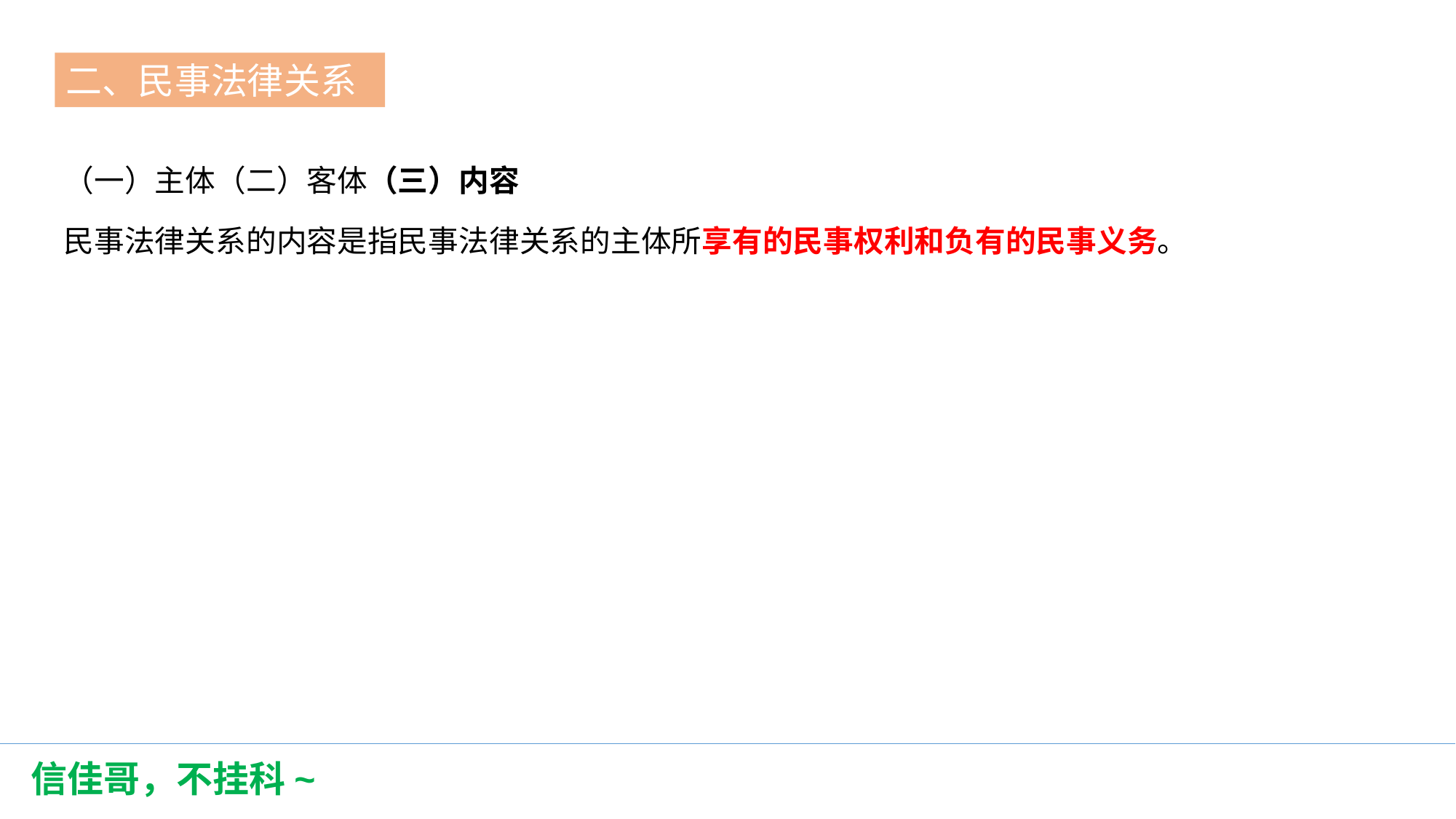

二、民事法律关系
第一节
（一）主体（二）客体（三）内容
民事法律关系的内容是指民事法律关系的主体所享有的民事权利和负有的民事义务。